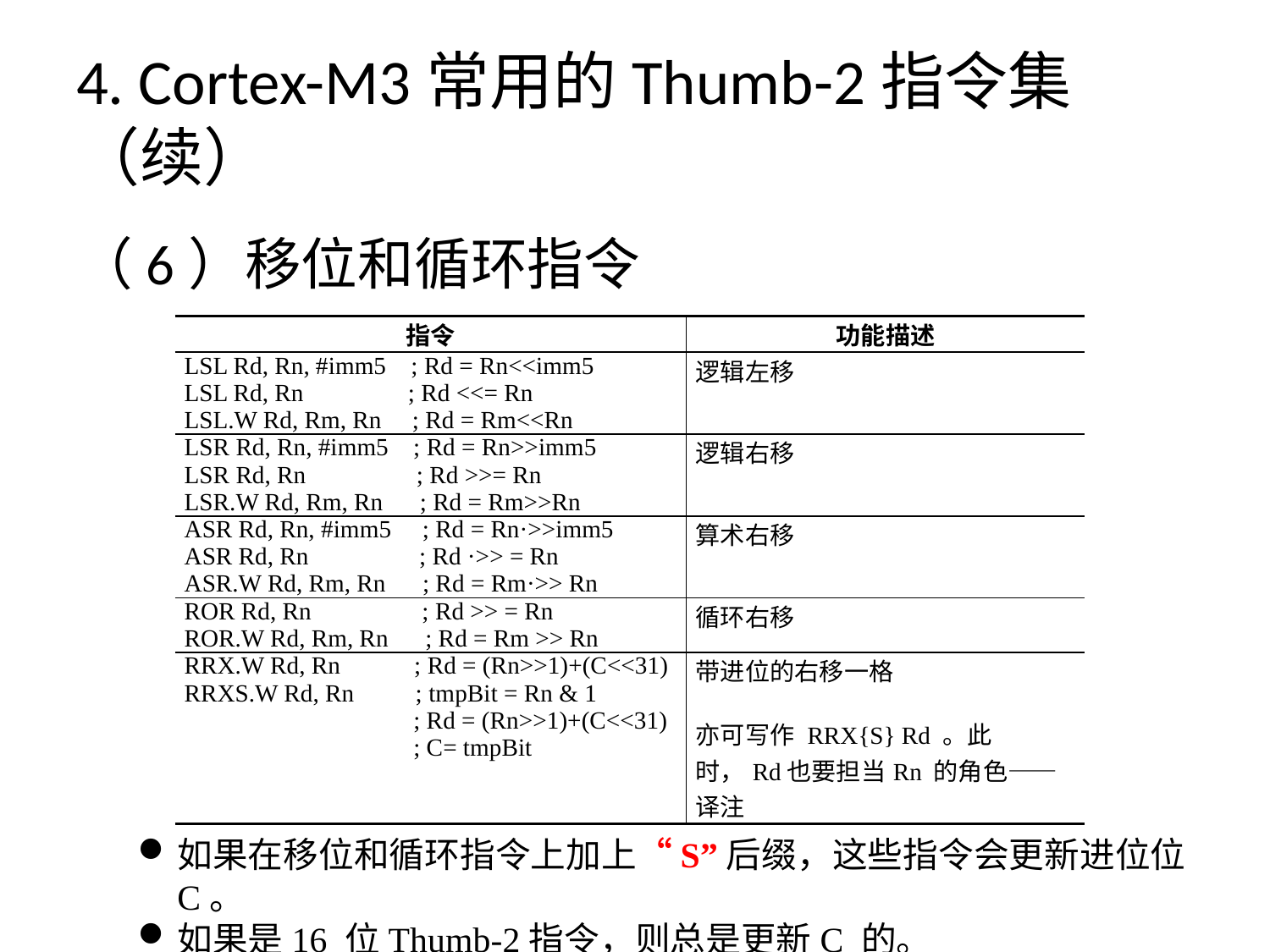

# 4. Cortex-M3常用的Thumb-2指令集（续）
（6）移位和循环指令

| 指令 | 功能描述 |
| --- | --- |
| LSL Rd, Rn, #imm5 ; Rd = Rn<<imm5 LSL Rd, Rn ; Rd <<= Rn LSL.W Rd, Rm, Rn ; Rd = Rm<<Rn | 逻辑左移 |
| LSR Rd, Rn, #imm5 ; Rd = Rn>>imm5 LSR Rd, Rn ; Rd >>= Rn LSR.W Rd, Rm, Rn ; Rd = Rm>>Rn | 逻辑右移 |
| ASR Rd, Rn, #imm5 ; Rd = Rn·>>imm5 ASR Rd, Rn ; Rd ·>> = Rn ASR.W Rd, Rm, Rn ; Rd = Rm·>> Rn | 算术右移 |
| ROR Rd, Rn ; Rd >> = Rn ROR.W Rd, Rm, Rn ; Rd = Rm >> Rn | 循环右移 |
| RRX.W Rd, Rn ; Rd = (Rn>>1)+(C<<31) RRXS.W Rd, Rn ; tmpBit = Rn & 1 ; Rd = (Rn>>1)+(C<<31) ; C= tmpBit | 带进位的右移一格   亦可写作 RRX{S} Rd 。此时，Rd也要担当Rn 的角色——译注 |
如果在移位和循环指令上加上“S”后缀，这些指令会更新进位位C。
如果是16 位Thumb-2指令，则总是更新C 的。